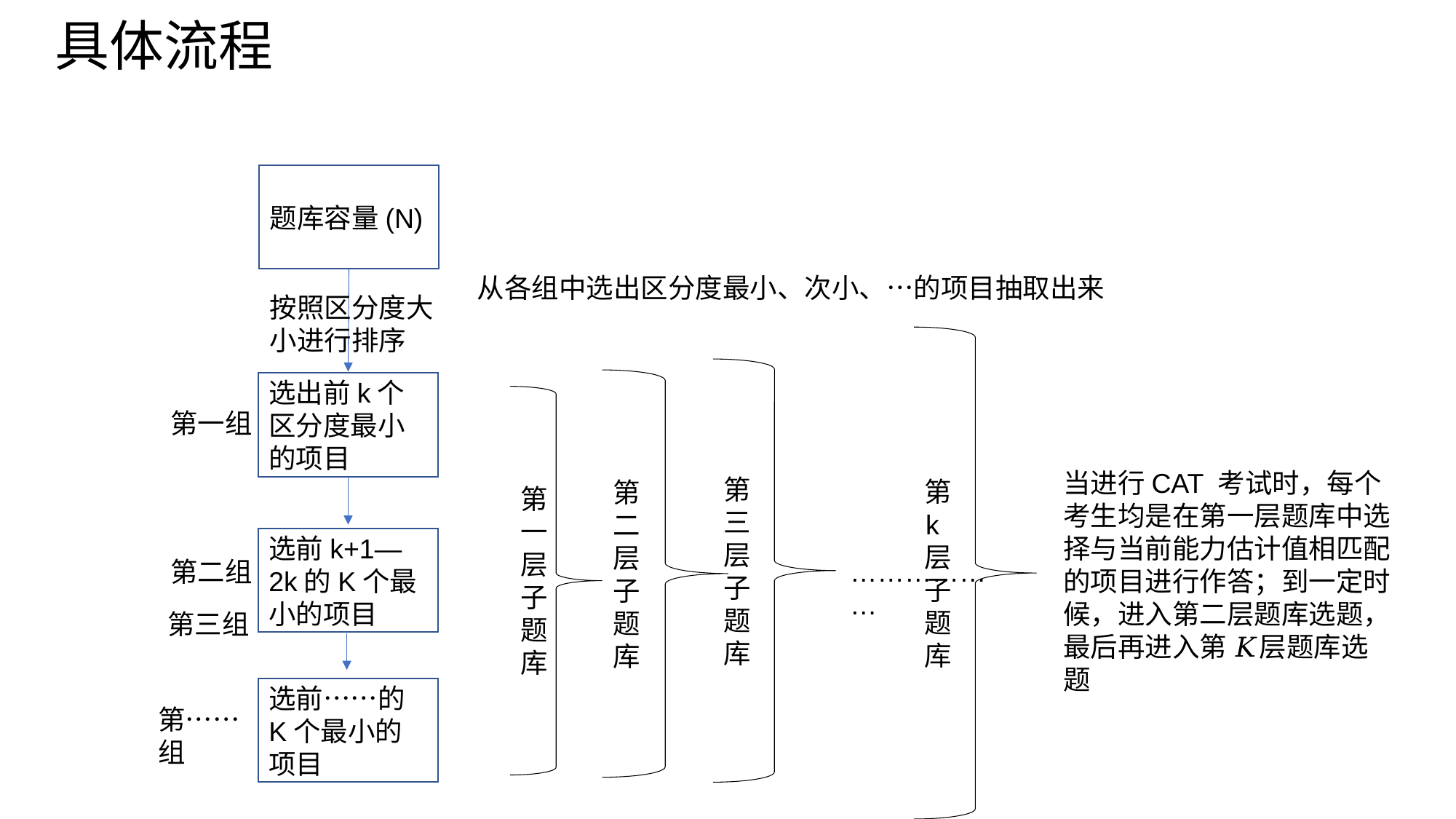

具体流程
题库容量(N)
从各组中选出区分度最小、次小、…的项目抽取出来
按照区分度大小进行排序
第k层子题库
第三层子题库
第二层子题库
选出前k个区分度最小的项目
第一层子题库
第一组
当进行CAT 考试时，每个考生均是在第一层题库中选择与当前能力估计值相匹配的项目进行作答；到一定时候，进入第二层题库选题，最后再进入第 𝐾层题库选题
选前k+1—2k的K个最小的项目
第二组
………………
第三组
选前……的K个最小的项目
第……组